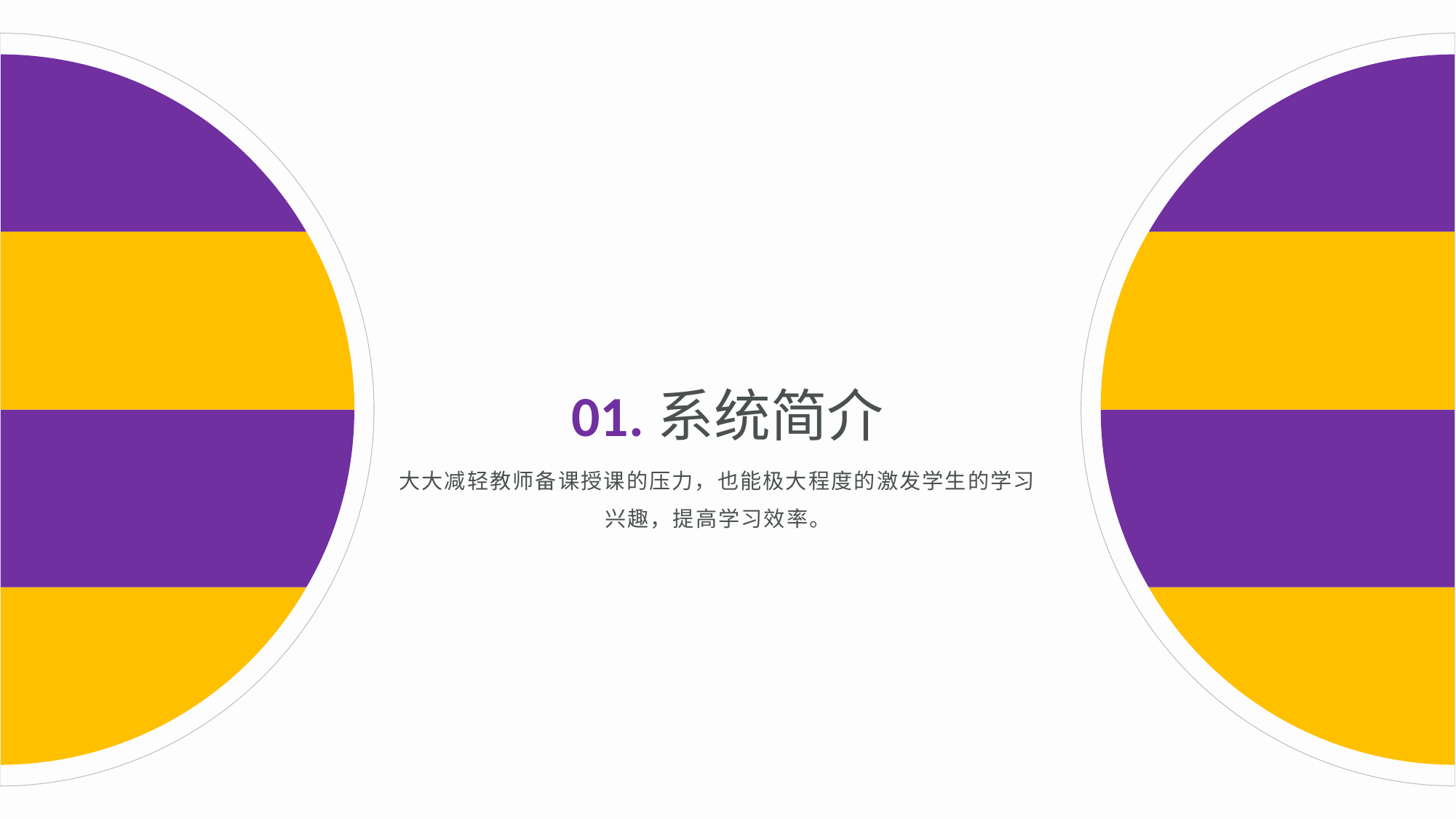

01.系统简介
大大减轻教师备课授课的压力，也能极大程度的激发学生的学习兴趣，提高学习效率。